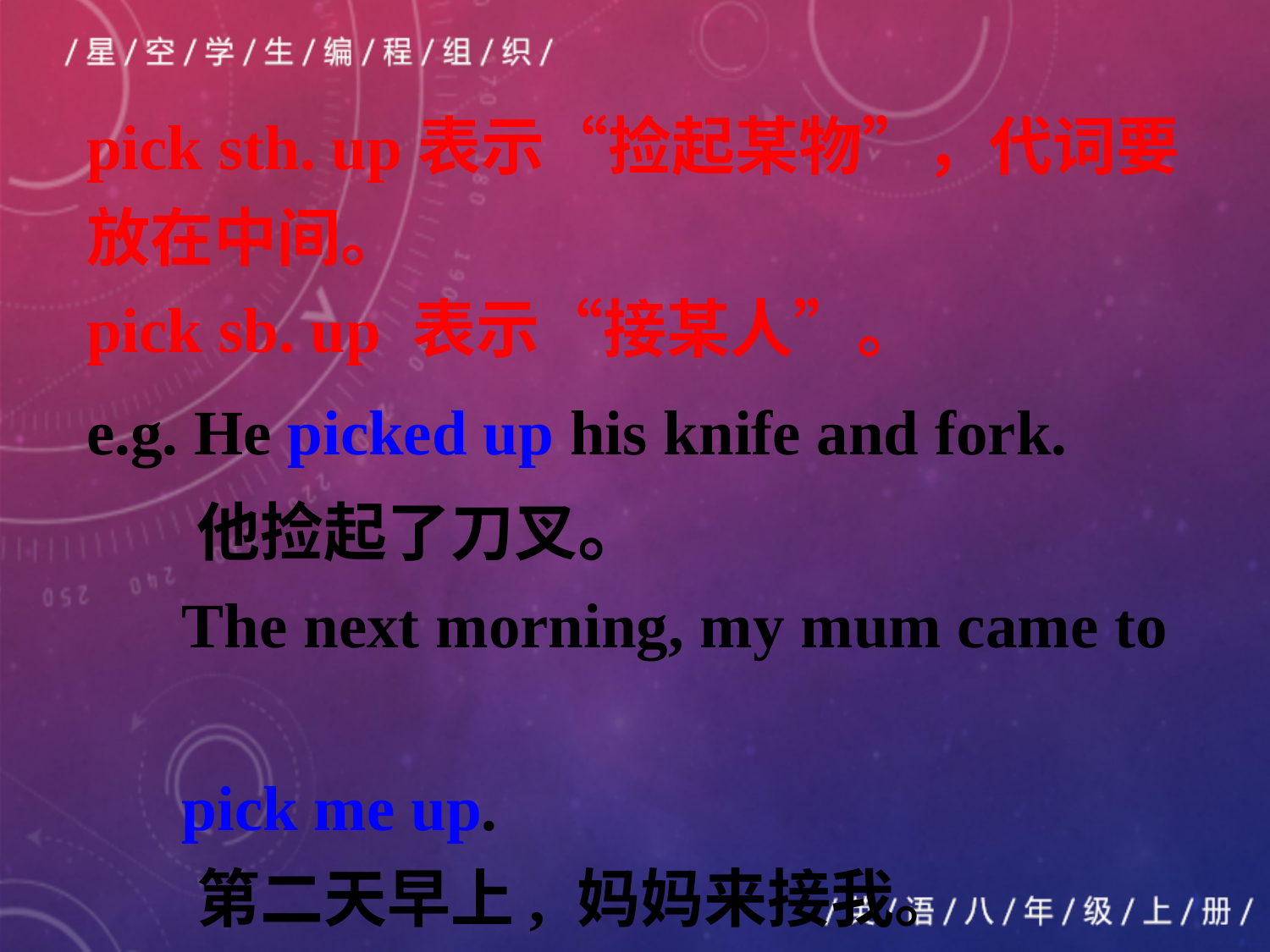

pick sth. up表示“捡起某物”，代词要放在中间。
pick sb. up 表示“接某人”。
e.g. He picked up his knife and fork.
   他捡起了刀叉。
      The next morning, my mum came to
      pick me up.
   第二天早上, 妈妈来接我。